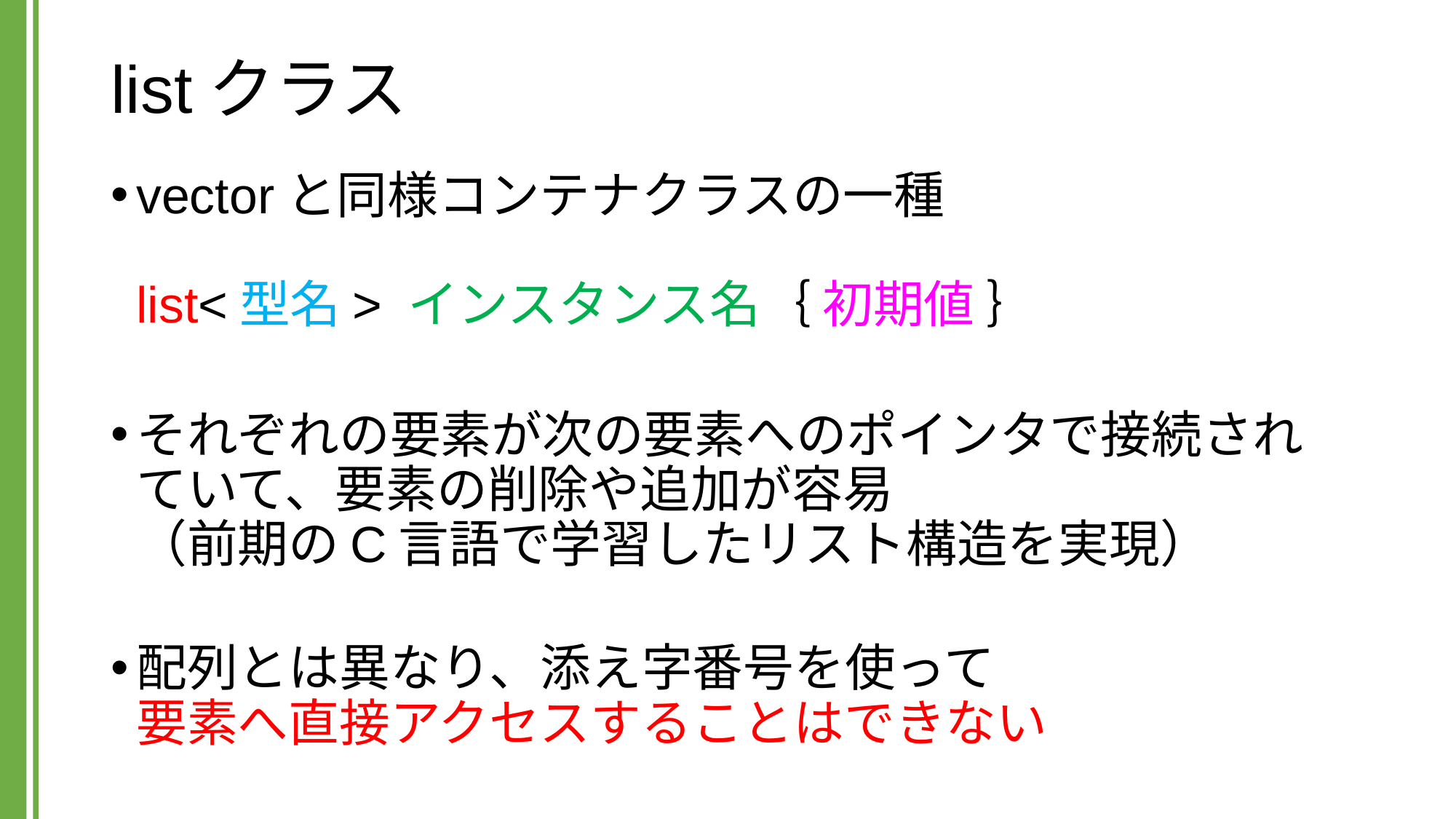

# listクラス
vectorと同様コンテナクラスの一種
list<型名> インスタンス名｛ 初期値 ｝
それぞれの要素が次の要素へのポインタで接続されていて、要素の削除や追加が容易
（前期のC言語で学習したリスト構造を実現）
配列とは異なり、添え字番号を使って
要素へ直接アクセスすることはできない